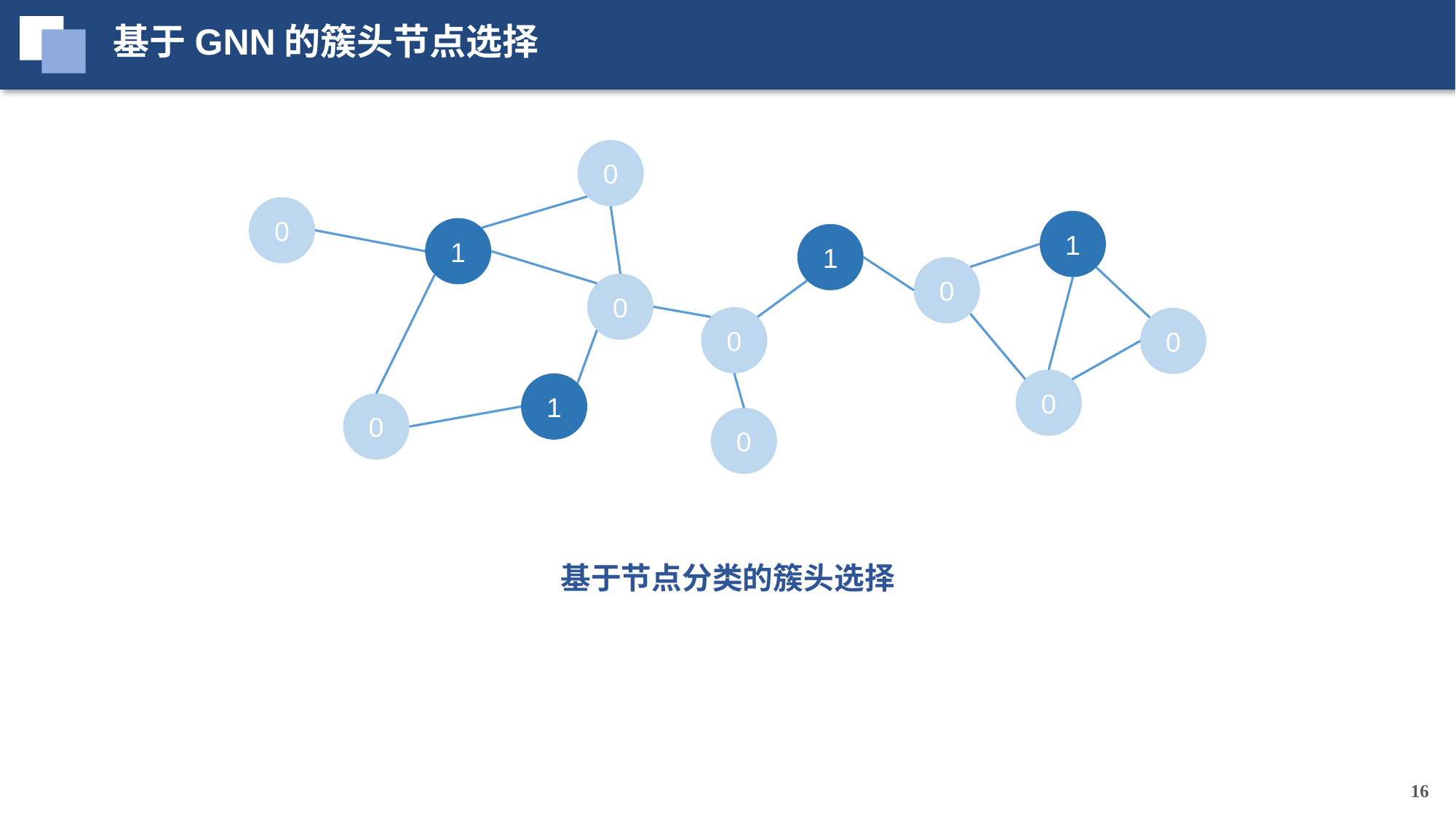

基于GNN的簇头节点选择

0
0
1
1
1
0
0
0
0
0
1
0
0
基于节点分类的簇头选择
16